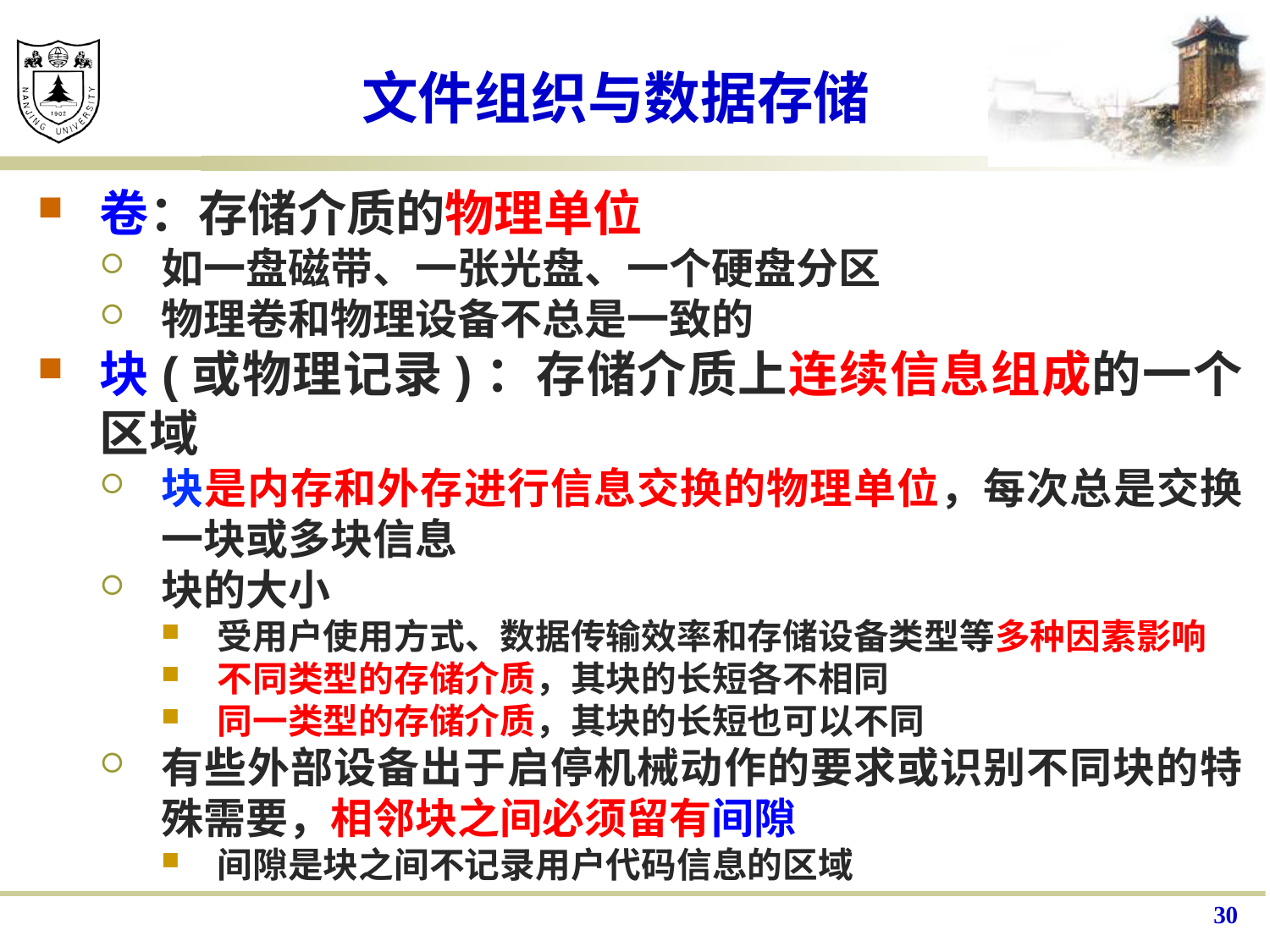

# 文件组织与数据存储
卷：存储介质的物理单位
如一盘磁带、一张光盘、一个硬盘分区
物理卷和物理设备不总是一致的
块(或物理记录)：存储介质上连续信息组成的一个区域
块是内存和外存进行信息交换的物理单位，每次总是交换一块或多块信息
块的大小
受用户使用方式、数据传输效率和存储设备类型等多种因素影响
不同类型的存储介质，其块的长短各不相同
同一类型的存储介质，其块的长短也可以不同
有些外部设备出于启停机械动作的要求或识别不同块的特殊需要，相邻块之间必须留有间隙
间隙是块之间不记录用户代码信息的区域
30